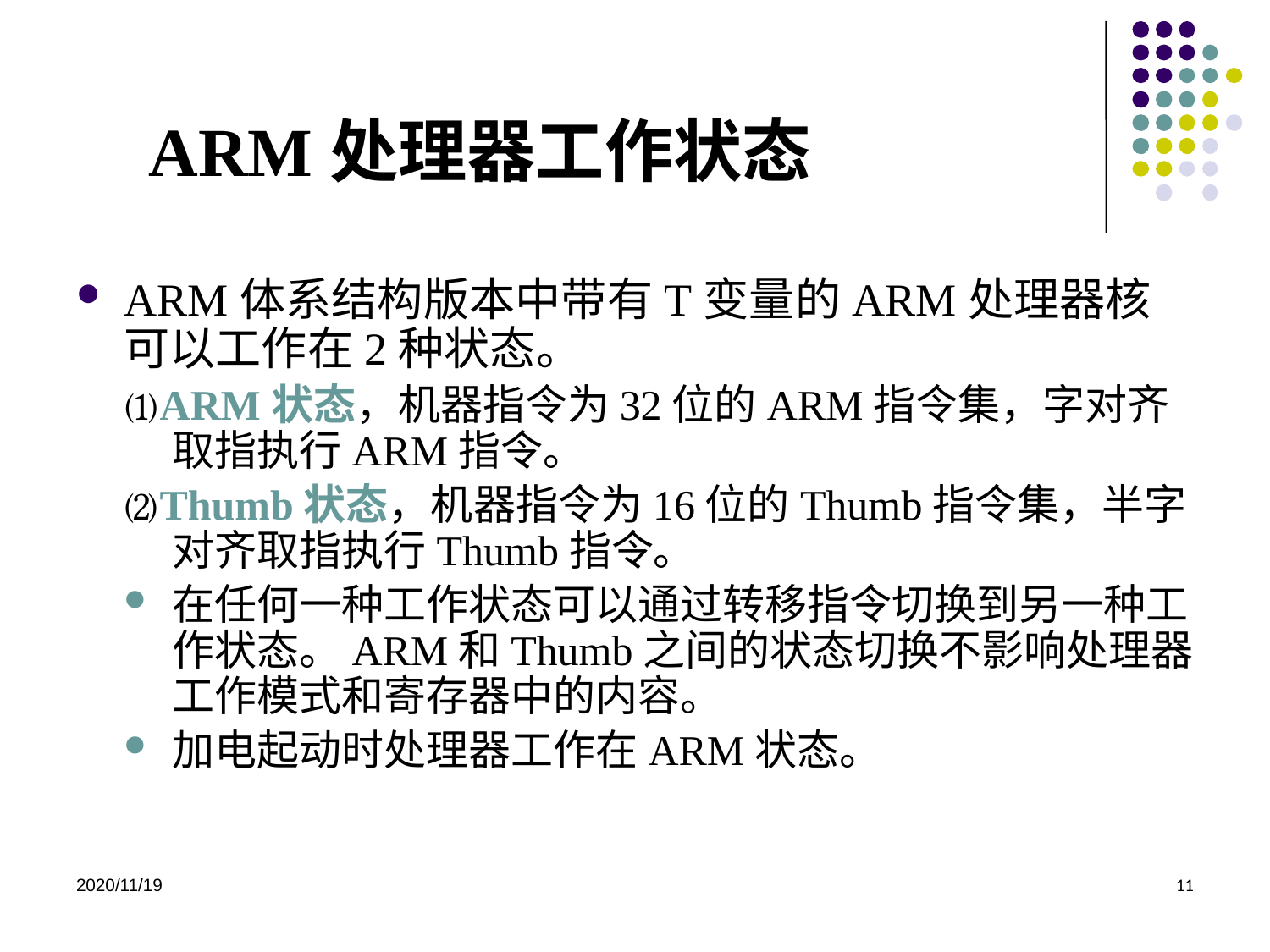

# ARM处理器工作状态
ARM体系结构版本中带有T变量的ARM处理器核可以工作在2种状态。
⑴ARM状态，机器指令为32位的ARM指令集，字对齐取指执行ARM指令。
⑵Thumb状态，机器指令为16位的Thumb指令集，半字对齐取指执行Thumb指令。
在任何一种工作状态可以通过转移指令切换到另一种工作状态。ARM和Thumb之间的状态切换不影响处理器工作模式和寄存器中的内容。
加电起动时处理器工作在ARM状态。
2020/11/19
11